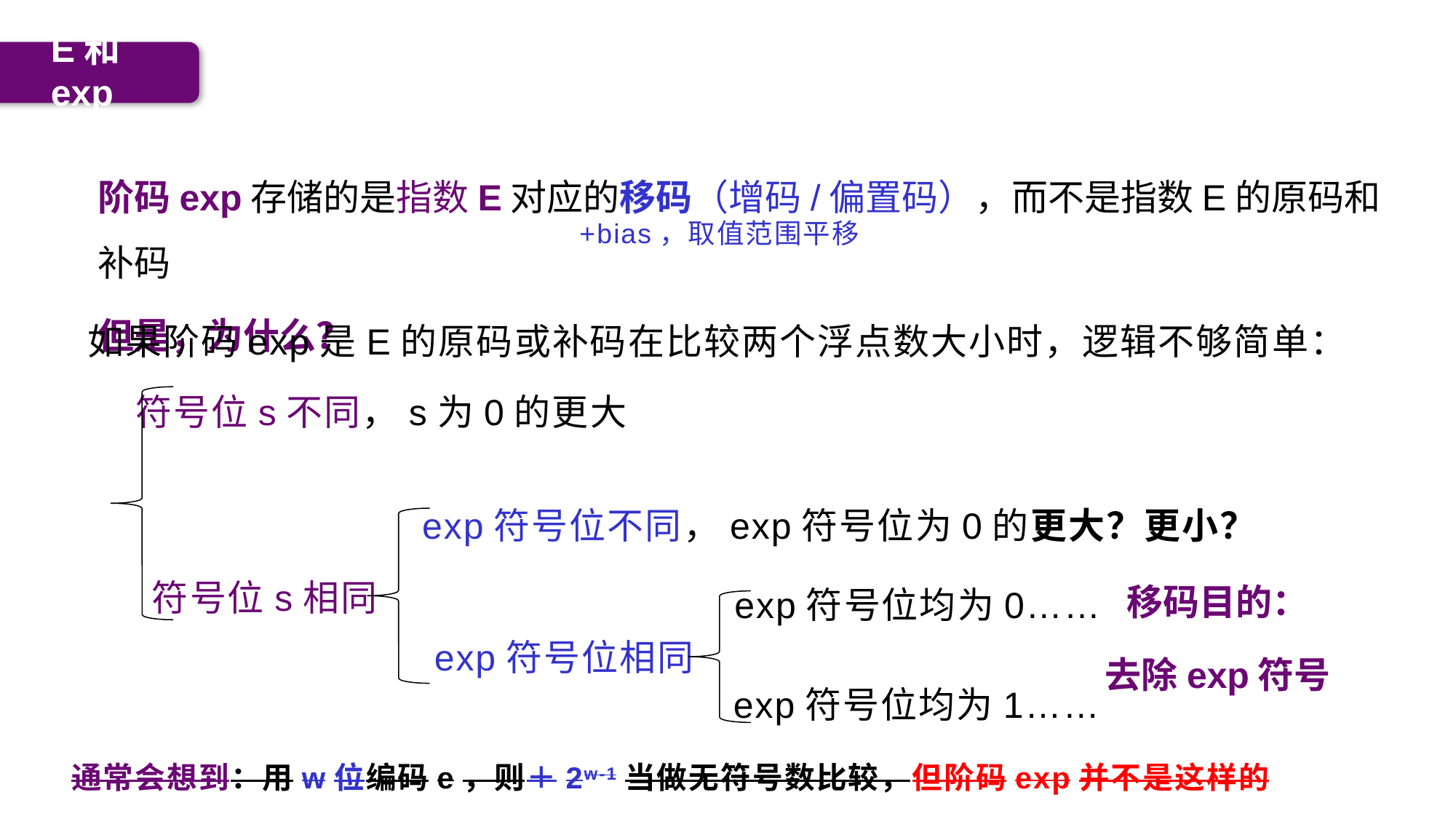

E和exp

阶码exp存储的是指数E对应的移码（增码/偏置码），而不是指数E的原码和补码
但是，为什么？
+bias，取值范围平移
如果阶码exp是E的原码或补码在比较两个浮点数大小时，逻辑不够简单：
符号位s不同，s为0的更大

exp符号位不同，exp符号位为0的更大？更小？

移码目的：
去除exp符号
符号位s相同
exp符号位均为0……

exp符号位相同
exp符号位均为1……
通常会想到：用w位编码e，则＋2w-1当做无符号数比较，但阶码exp并不是这样的